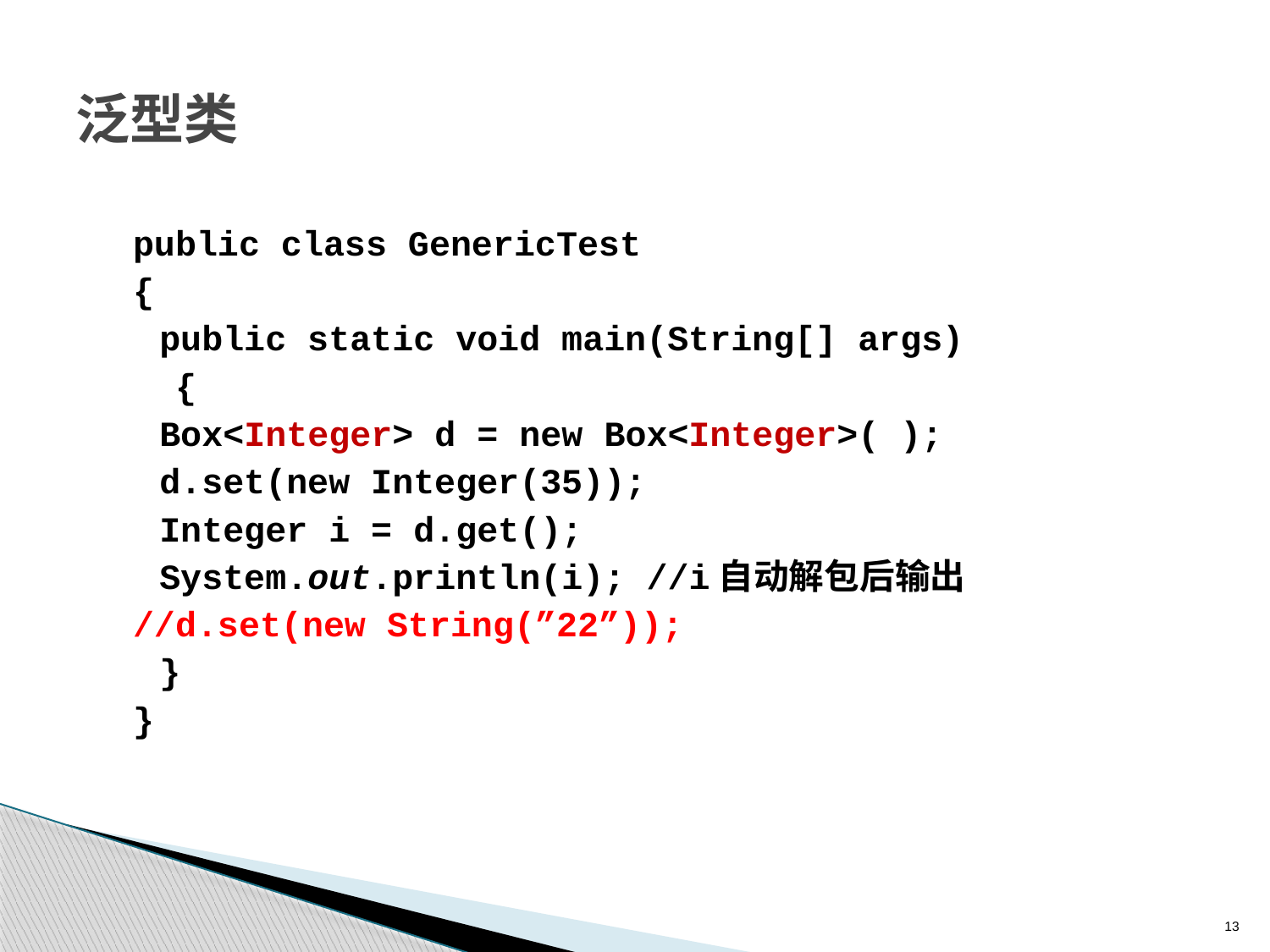

# 泛型类
public class GenericTest
{
	public static void main(String[] args)
  {
	Box<Integer> d = new Box<Integer>( );
	d.set(new Integer(35));
	Integer i = d.get();
	System.out.println(i); //i自动解包后输出
//d.set(new String(”22”));
	}
}
13